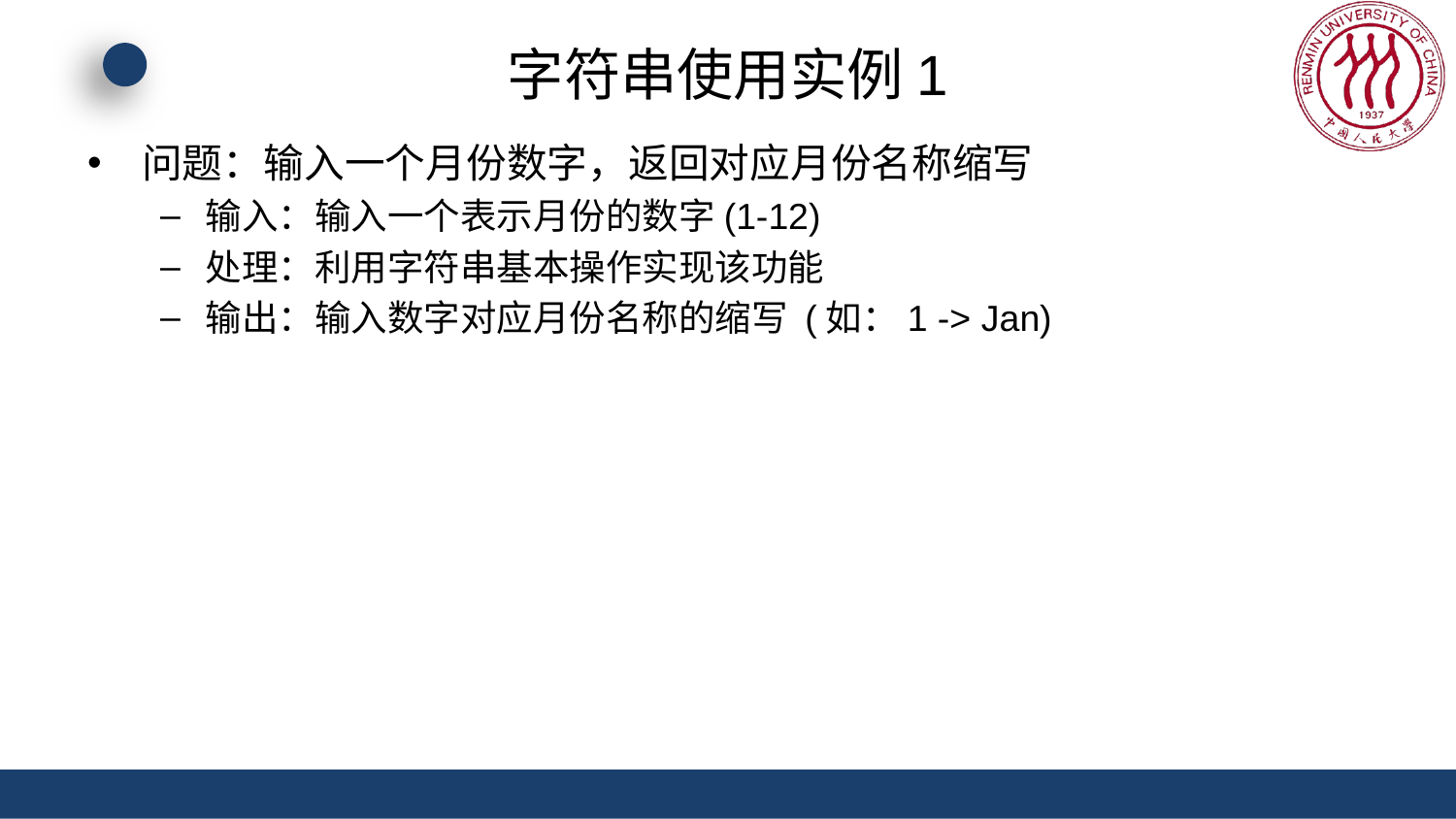

# 字符串使用实例1
问题：输入一个月份数字，返回对应月份名称缩写
输入：输入一个表示月份的数字(1-12)
处理：利用字符串基本操作实现该功能
输出：输入数字对应月份名称的缩写 (如：1 -> Jan)